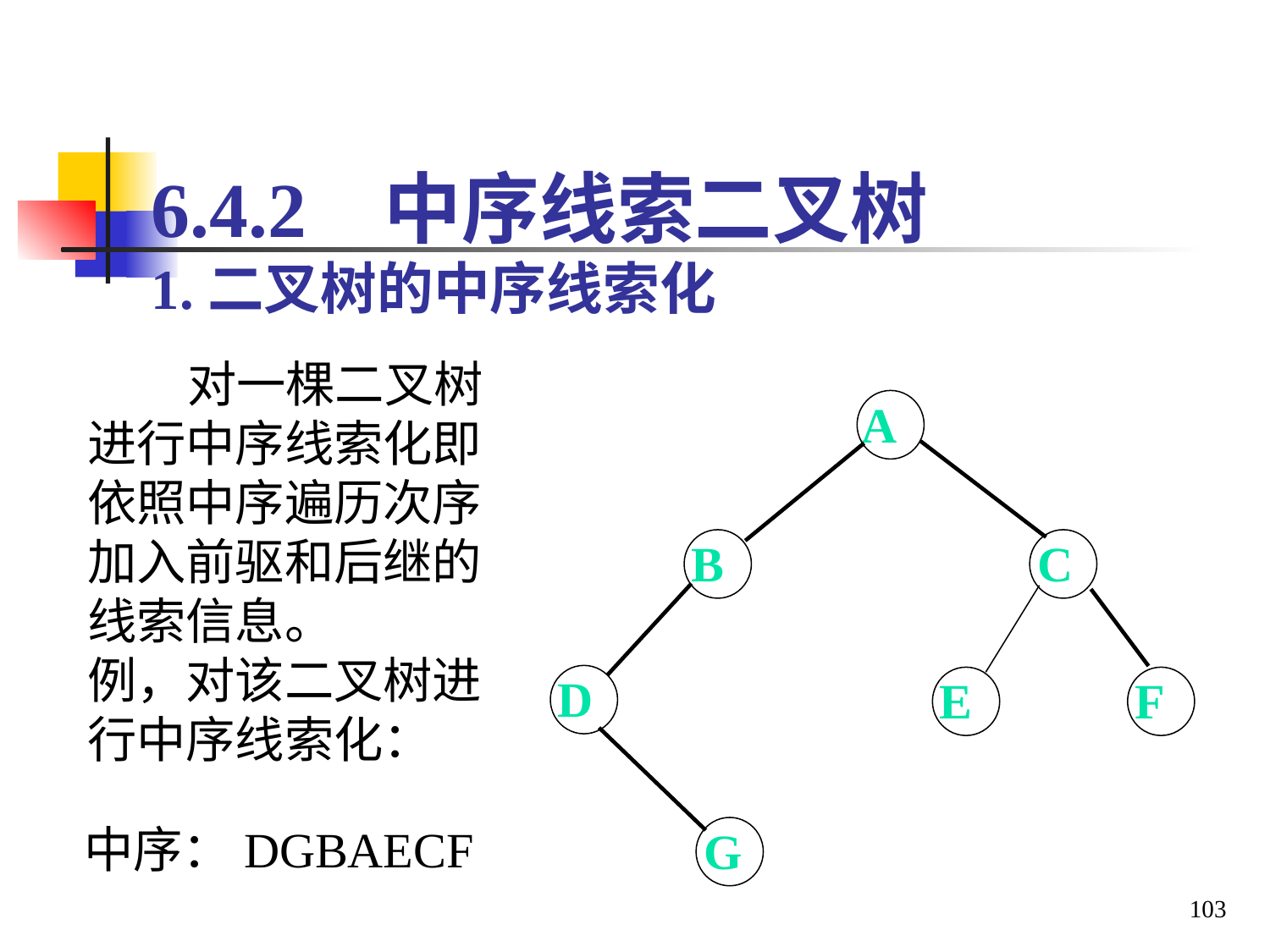

# 6.4.2   中序线索二叉树 1.二叉树的中序线索化
        对一棵二叉树进行中序线索化即依照中序遍历次序加入前驱和后继的线索信息。
例，对该二叉树进行中序线索化：
A

B
C

D
E
F

G

中序：DGBAECF

103